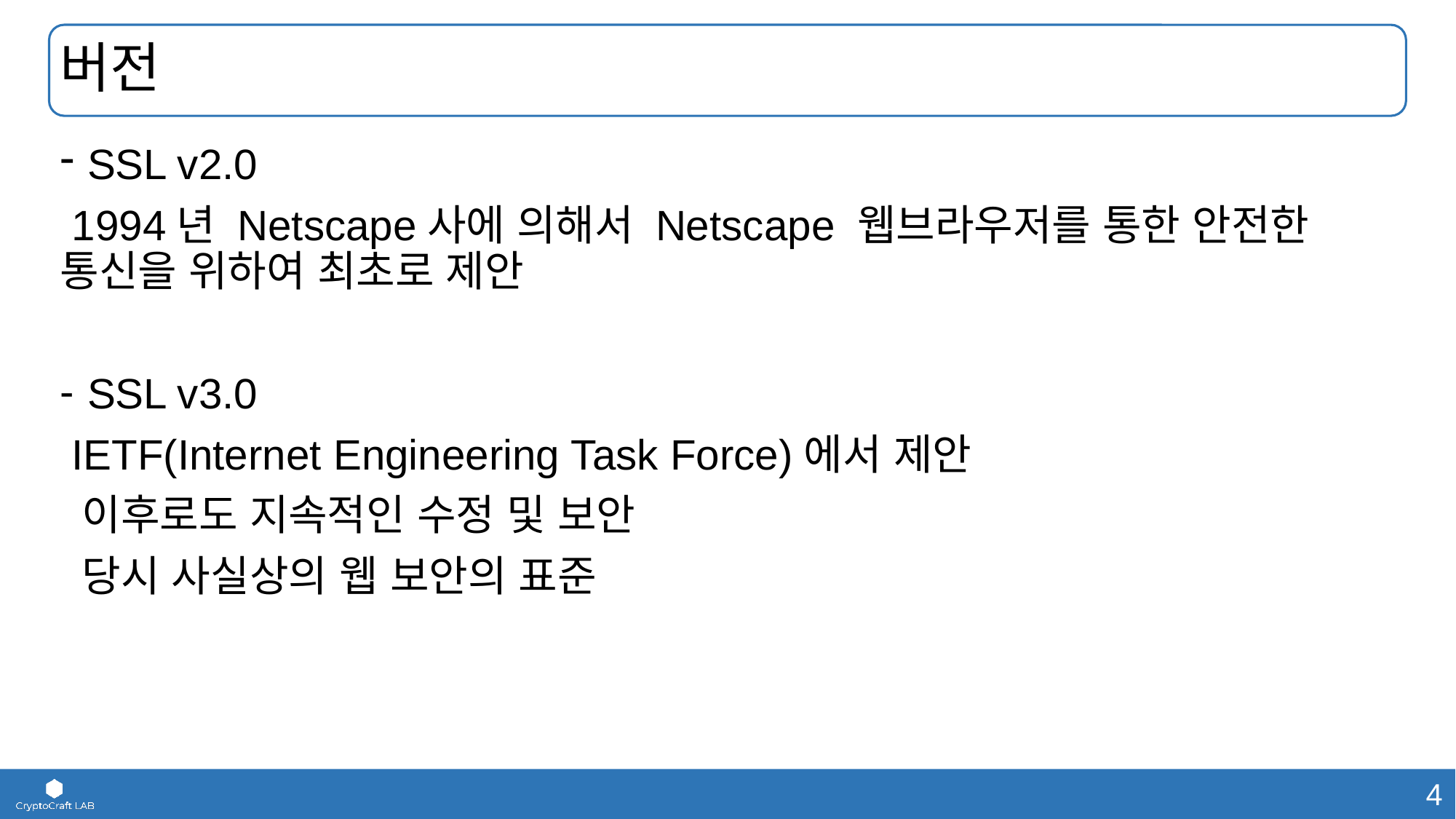

# 버전
SSL v2.0
 1994년 Netscape사에 의해서 Netscape 웹브라우저를 통한 안전한 통신을 위하여 최초로 제안

SSL v3.0
 IETF(Internet Engineering Task Force)에서 제안
 이후로도 지속적인 수정 및 보안
 당시 사실상의 웹 보안의 표준